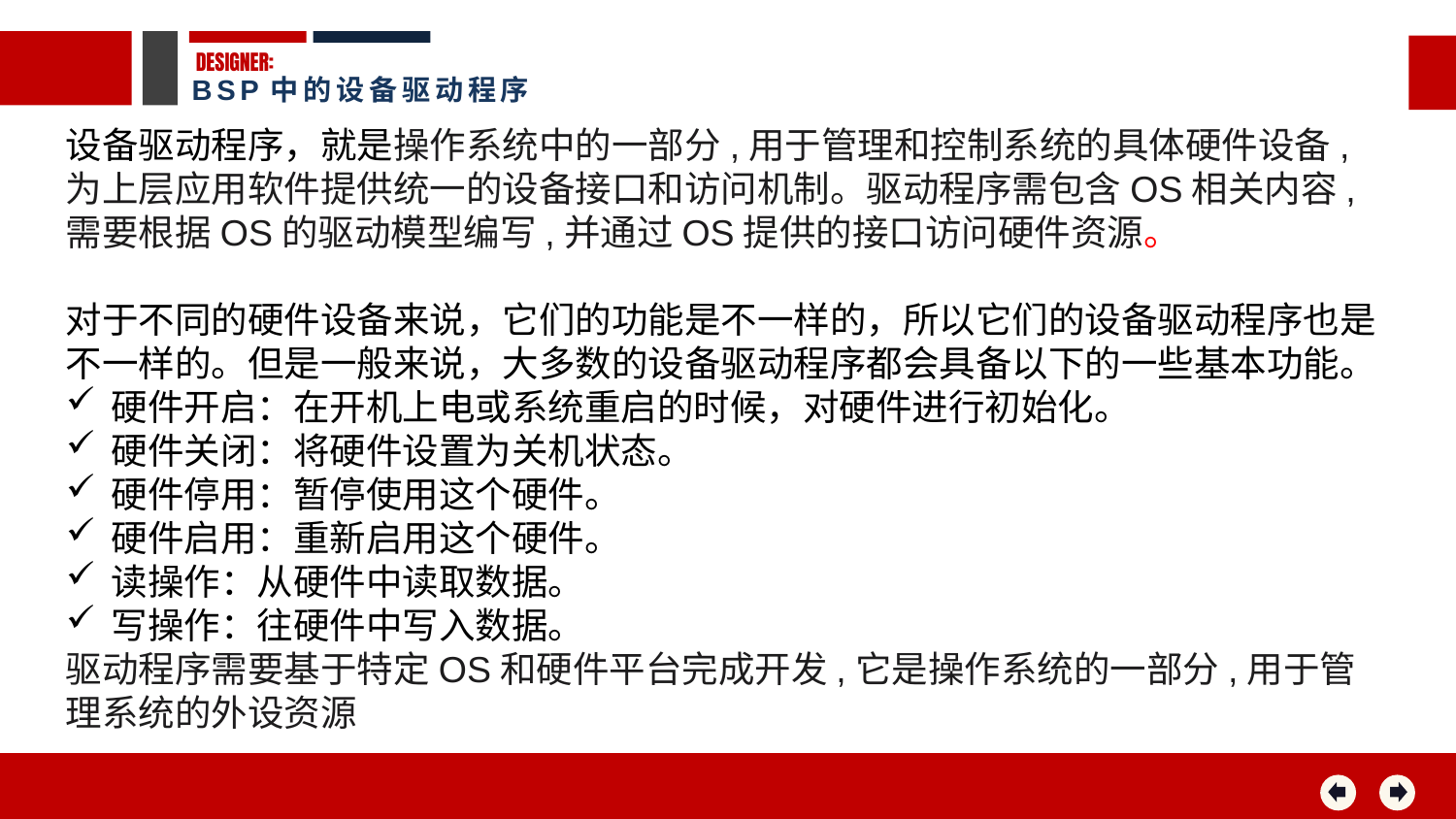

DESIGNER:
BSP中的设备驱动程序
设备驱动程序，就是操作系统中的一部分,用于管理和控制系统的具体硬件设备,为上层应用软件提供统一的设备接口和访问机制。驱动程序需包含OS相关内容,需要根据OS的驱动模型编写,并通过OS提供的接口访问硬件资源。

对于不同的硬件设备来说，它们的功能是不一样的，所以它们的设备驱动程序也是不一样的。但是一般来说，大多数的设备驱动程序都会具备以下的一些基本功能。
硬件开启：在开机上电或系统重启的时候，对硬件进行初始化。
硬件关闭：将硬件设置为关机状态。
硬件停用：暂停使用这个硬件。
硬件启用：重新启用这个硬件。
读操作：从硬件中读取数据。
写操作：往硬件中写入数据。
驱动程序需要基于特定OS和硬件平台完成开发,它是操作系统的一部分,用于管理系统的外设资源